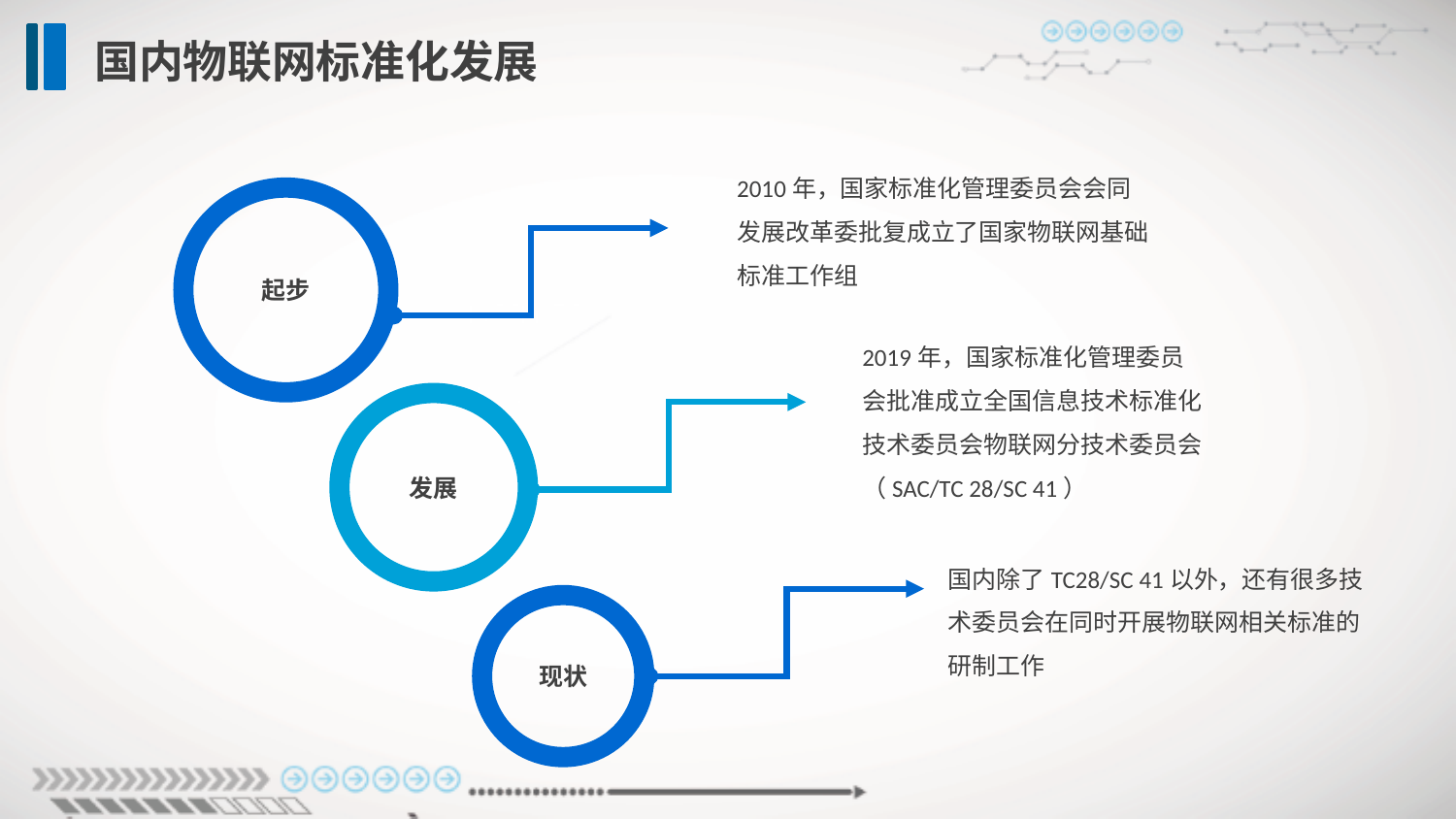

国内物联网标准化发展
2010年，国家标准化管理委员会会同发展改革委批复成立了国家物联网基础标准工作组
起步
2019年，国家标准化管理委员会批准成立全国信息技术标准化技术委员会物联网分技术委员会（SAC/TC 28/SC 41）
发展
国内除了TC28/SC 41以外，还有很多技术委员会在同时开展物联网相关标准的研制工作
现状